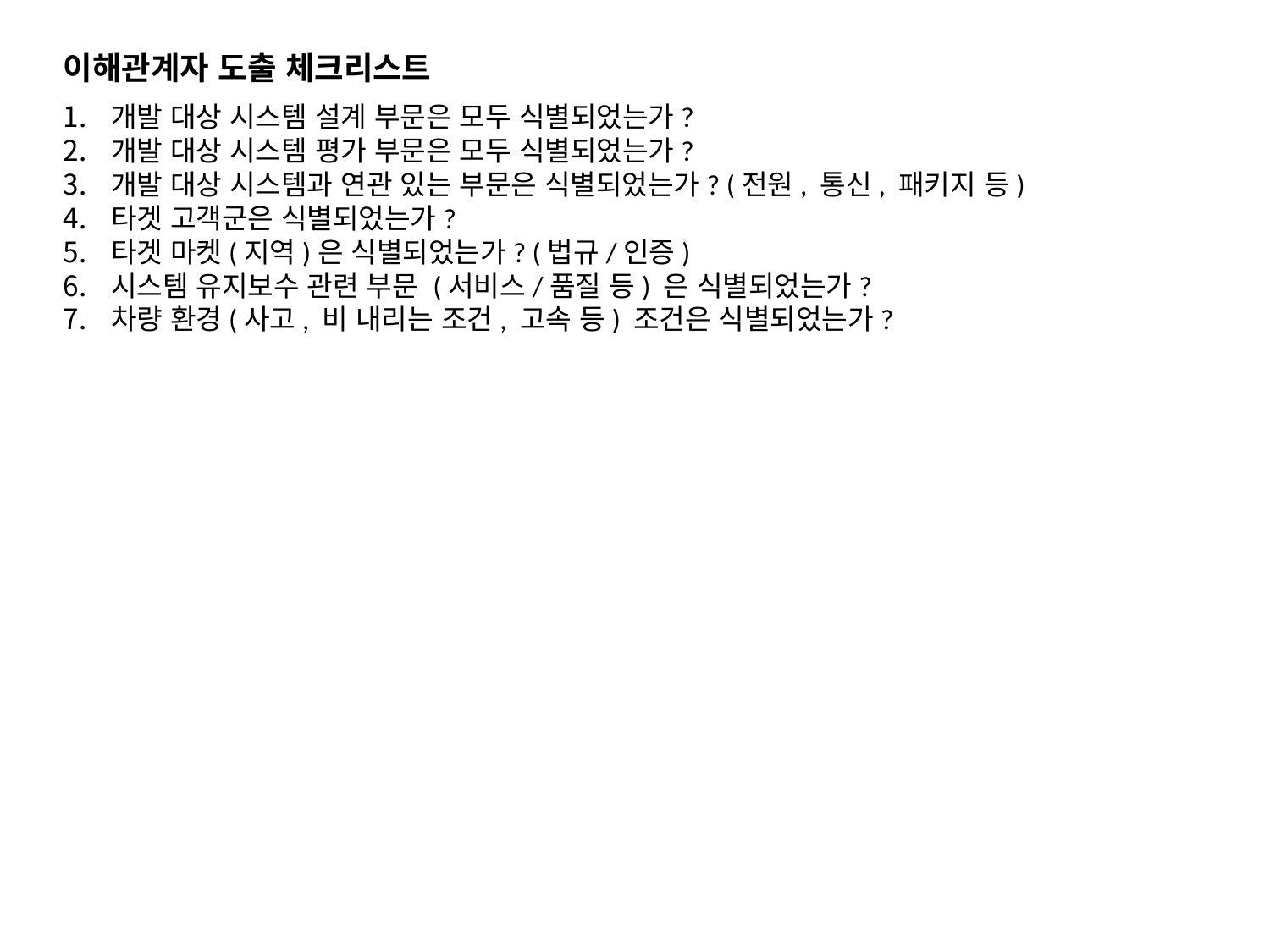

이해관계자 도출 체크리스트
개발 대상 시스템 설계 부문은 모두 식별되었는가?
개발 대상 시스템 평가 부문은 모두 식별되었는가?
개발 대상 시스템과 연관 있는 부문은 식별되었는가? (전원, 통신, 패키지 등)
타겟 고객군은 식별되었는가?
타겟 마켓(지역)은 식별되었는가? (법규/인증)
시스템 유지보수 관련 부문 (서비스/품질 등) 은 식별되었는가?
차량 환경(사고, 비 내리는 조건, 고속 등) 조건은 식별되었는가?